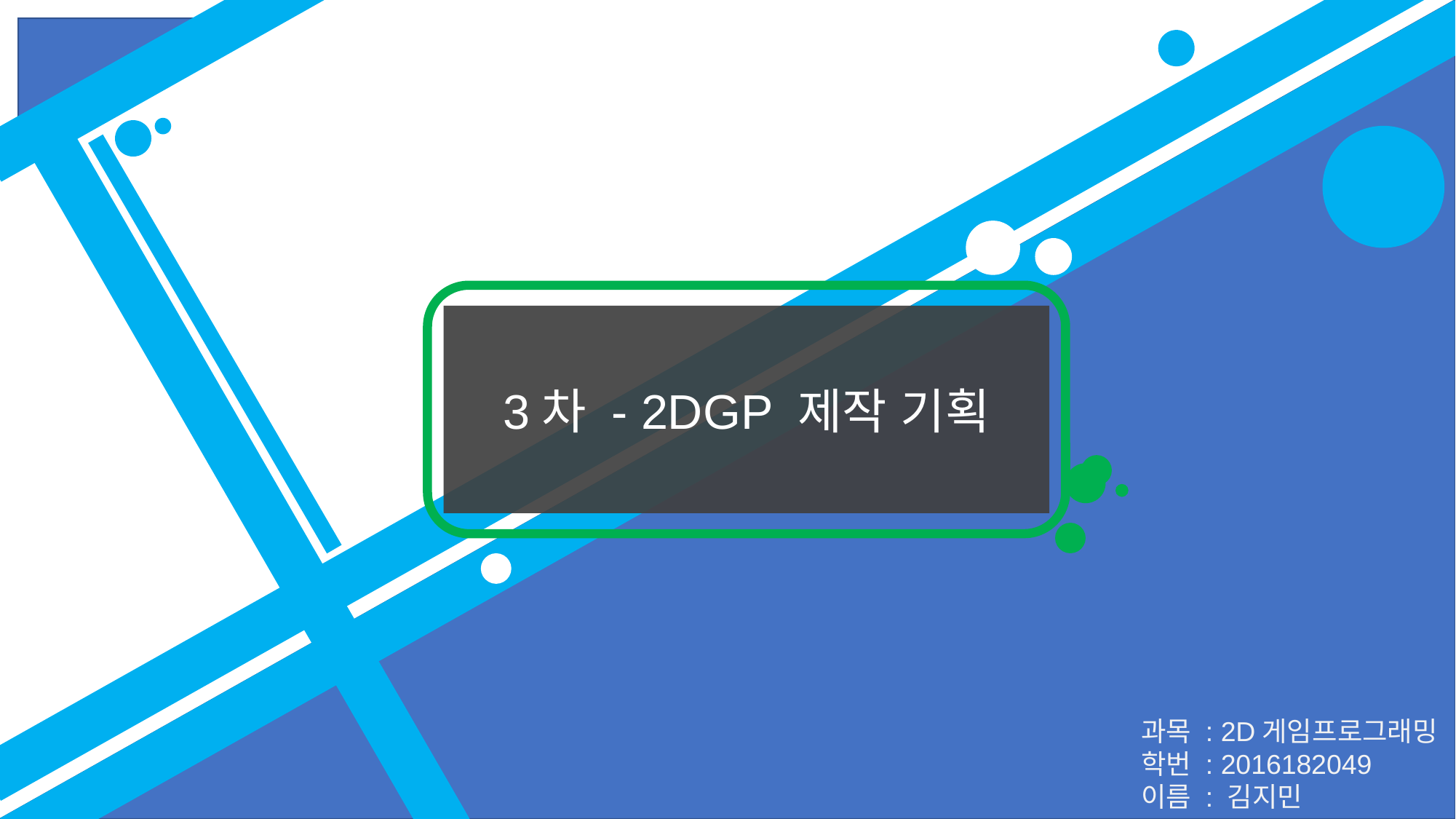

3차 - 2DGP 제작 기획

과목 : 2D게임프로그래밍
학번 : 2016182049
이름 : 김지민